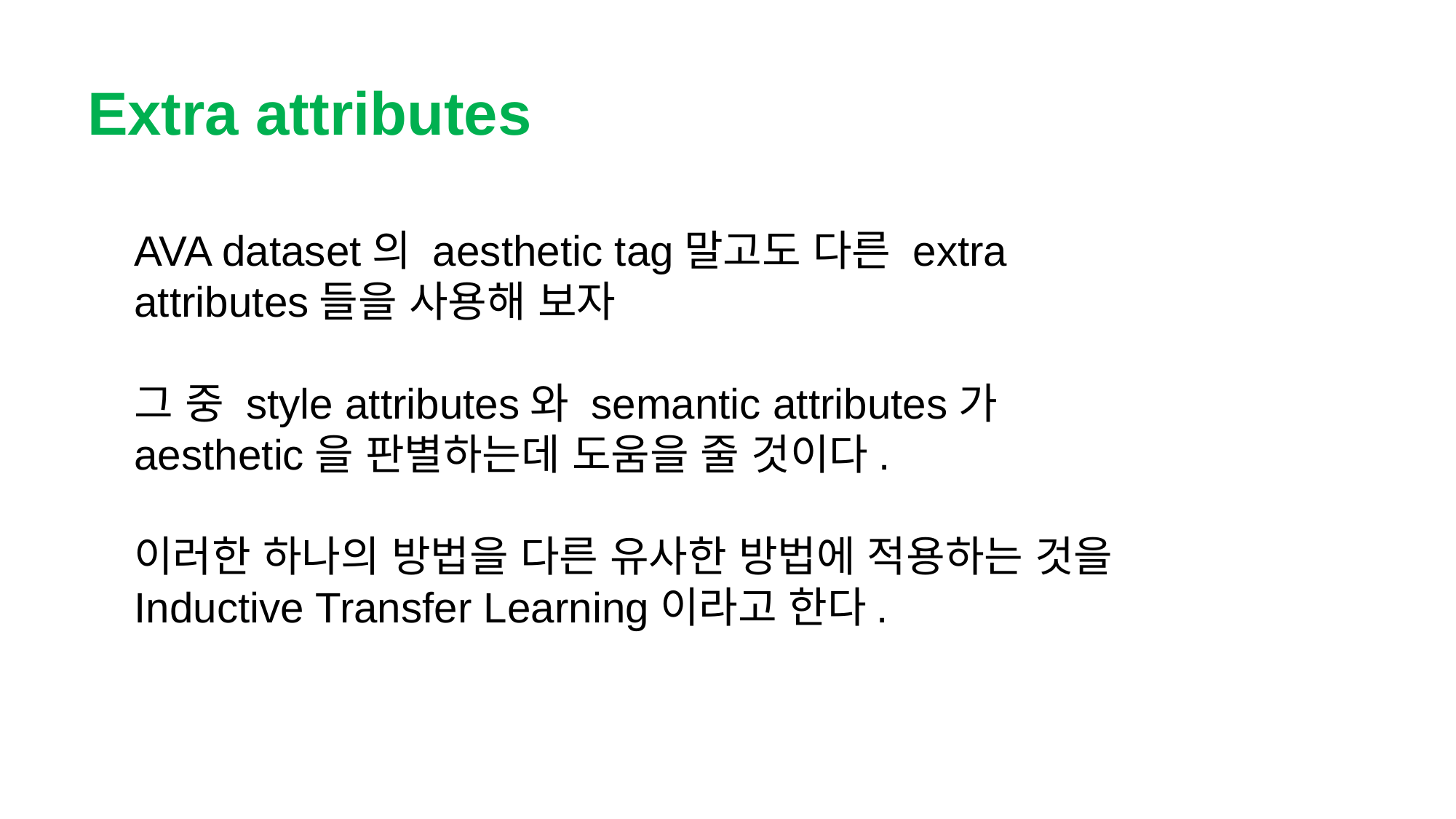

Extra attributes
AVA dataset의 aesthetic tag말고도 다른 extra attributes들을 사용해 보자

그 중 style attributes와 semantic attributes가 aesthetic을 판별하는데 도움을 줄 것이다.

이러한 하나의 방법을 다른 유사한 방법에 적용하는 것을 Inductive Transfer Learning이라고 한다.